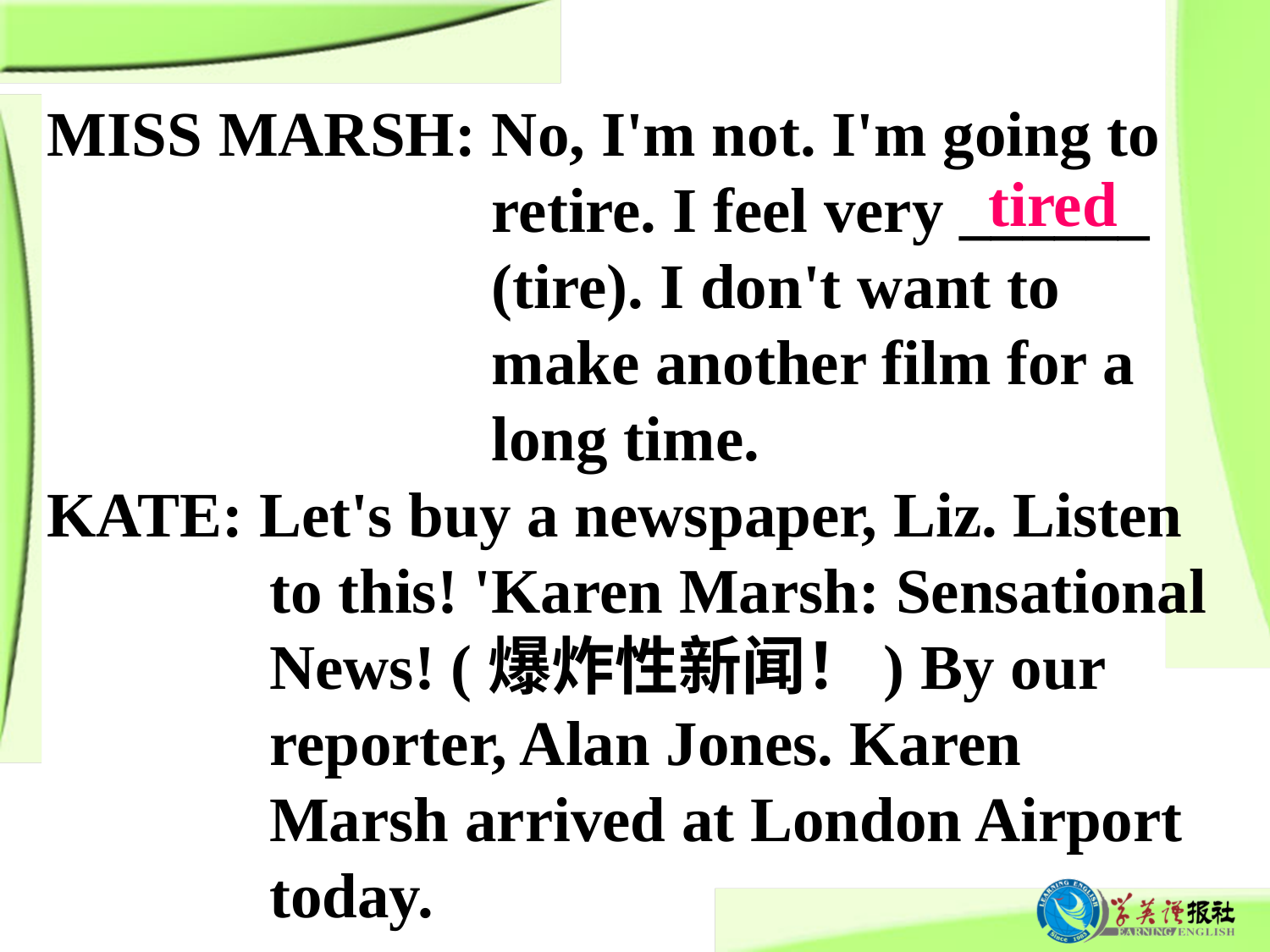

MISS MARSH: No, I'm not. I'm going to
                            retire. I feel very ______
                            (tire). I don't want to
                            make another film for a
                            long time.
KATE: Let's buy a newspaper, Liz. Listen
              to this! 'Karen Marsh: Sensational
              News! (爆炸性新闻！) By our
              reporter, Alan Jones. Karen
              Marsh arrived at London Airport
              today.
tired